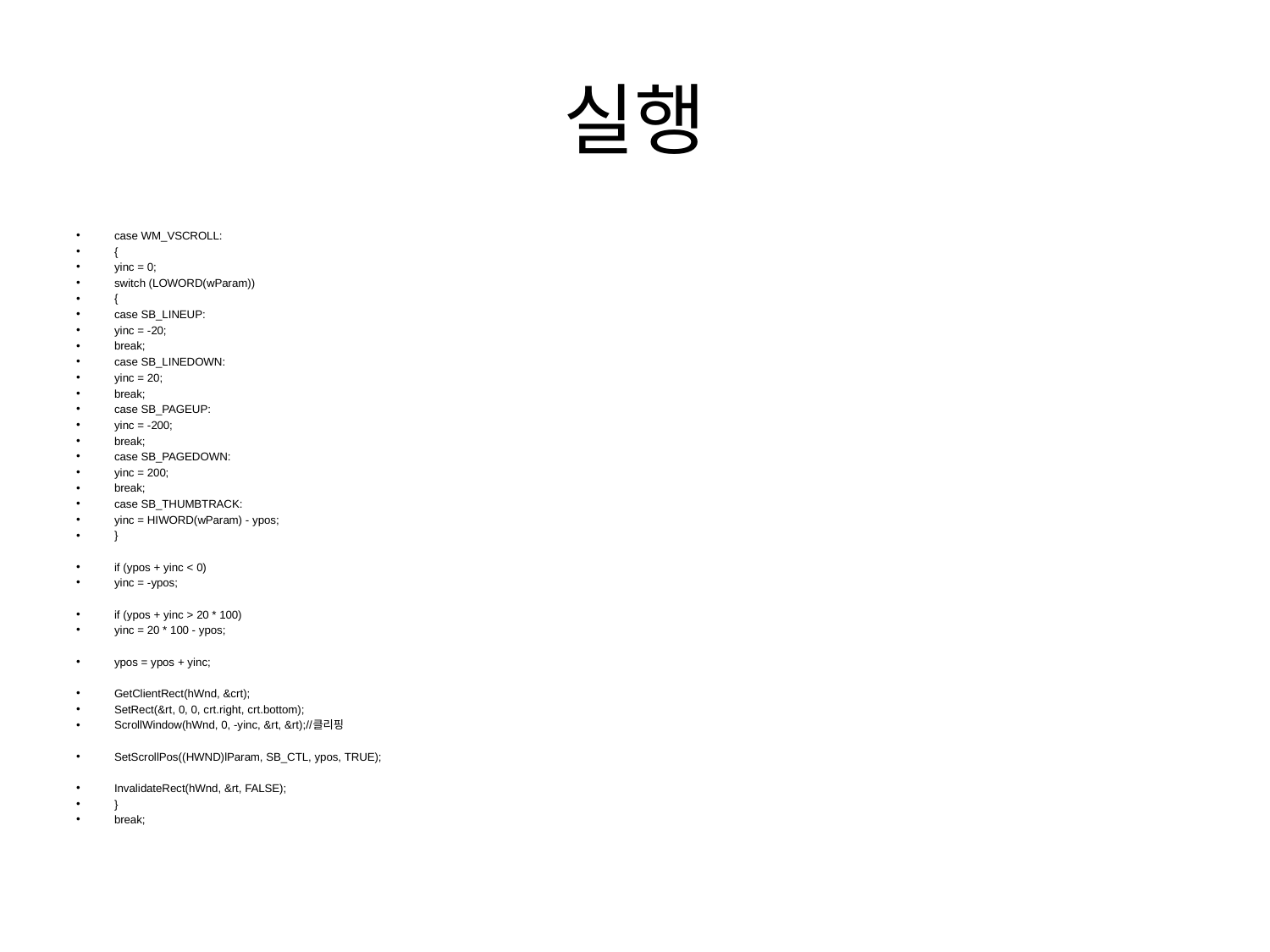

# 실행
case WM_VSCROLL:
{
yinc = 0;
switch (LOWORD(wParam))
{
case SB_LINEUP:
yinc = -20;
break;
case SB_LINEDOWN:
yinc = 20;
break;
case SB_PAGEUP:
yinc = -200;
break;
case SB_PAGEDOWN:
yinc = 200;
break;
case SB_THUMBTRACK:
yinc = HIWORD(wParam) - ypos;
}

if (ypos + yinc < 0)
yinc = -ypos;

if (ypos + yinc > 20 * 100)
yinc = 20 * 100 - ypos;

ypos = ypos + yinc;

GetClientRect(hWnd, &crt);
SetRect(&rt, 0, 0, crt.right, crt.bottom);
ScrollWindow(hWnd, 0, -yinc, &rt, &rt);//클리핑

SetScrollPos((HWND)lParam, SB_CTL, ypos, TRUE);

InvalidateRect(hWnd, &rt, FALSE);
}
break;